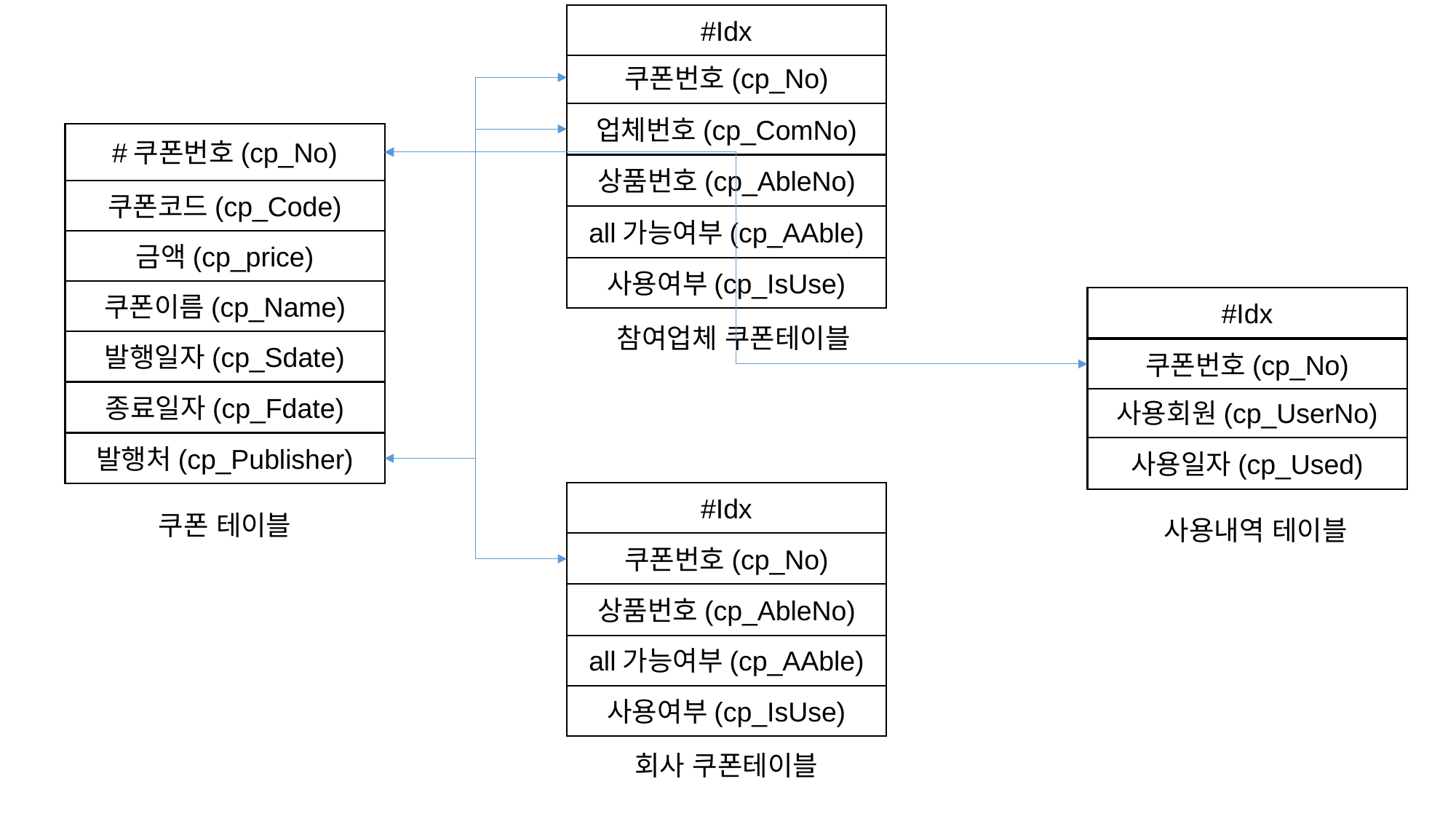

#Idx
쿠폰번호(cp_No)
업체번호(cp_ComNo)
#쿠폰번호(cp_No)
상품번호(cp_AbleNo)
쿠폰코드(cp_Code)
all가능여부(cp_AAble)
금액(cp_price)
사용여부(cp_IsUse)
쿠폰이름(cp_Name)
#Idx
 참여업체 쿠폰테이블
발행일자(cp_Sdate)
쿠폰번호(cp_No)
종료일자(cp_Fdate)
사용회원(cp_UserNo)
발행처(cp_Publisher)
사용일자(cp_Used)
#Idx
쿠폰 테이블
사용내역 테이블
쿠폰번호(cp_No)
상품번호(cp_AbleNo)
all가능여부(cp_AAble)
사용여부(cp_IsUse)
회사 쿠폰테이블